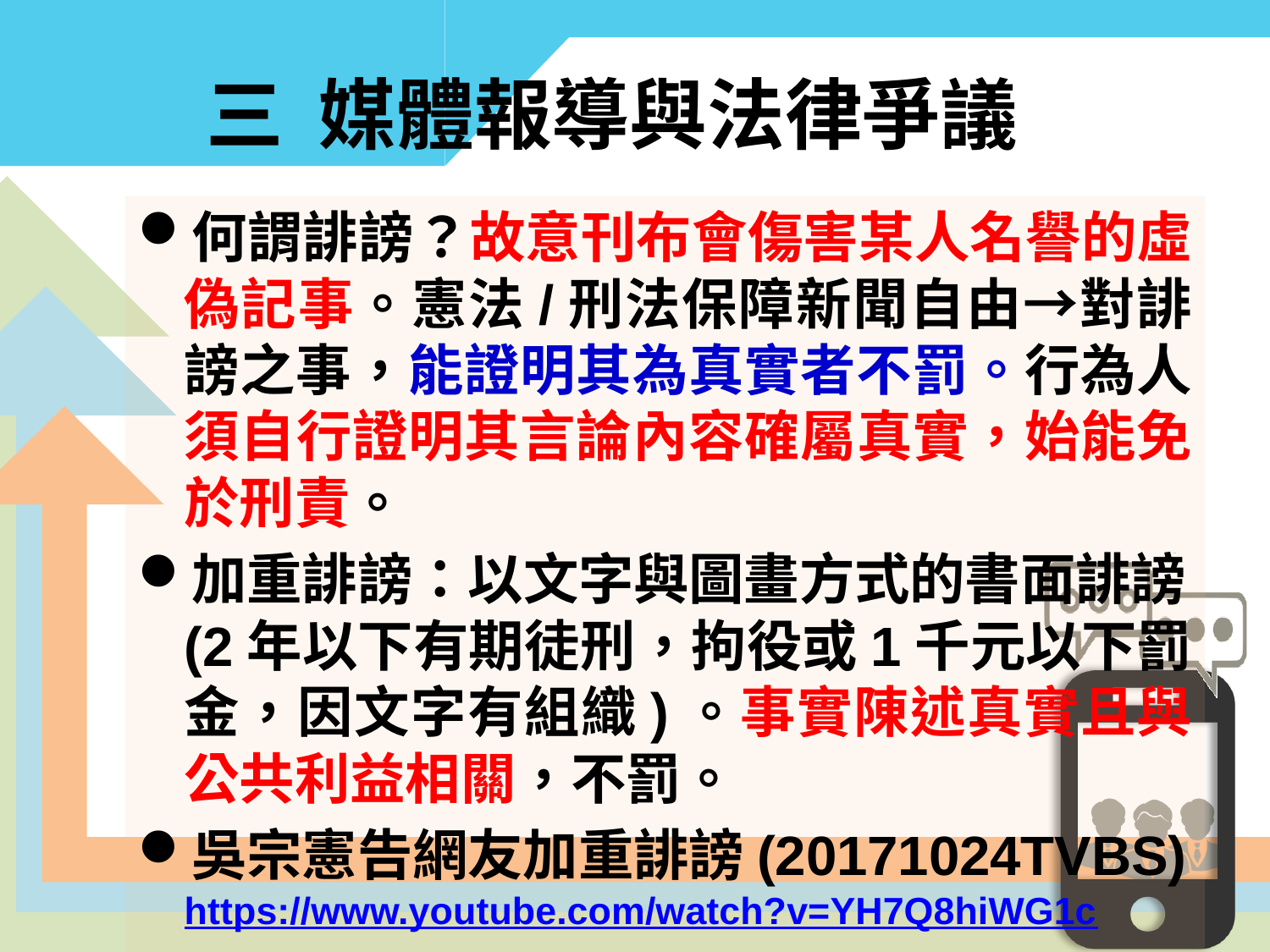

三  媒體報導與法律爭議
何謂誹謗？故意刊布會傷害某人名譽的虛偽記事。憲法/刑法保障新聞自由→對誹謗之事，能證明其為真實者不罰。行為人須自行證明其言論內容確屬真實，始能免於刑責。
加重誹謗：以文字與圖畫方式的書面誹謗(2年以下有期徒刑，拘役或1千元以下罰金，因文字有組織)。事實陳述真實且與公共利益相關，不罰。
吳宗憲告網友加重誹謗(20171024TVBS) https://www.youtube.com/watch?v=YH7Q8hiWG1c